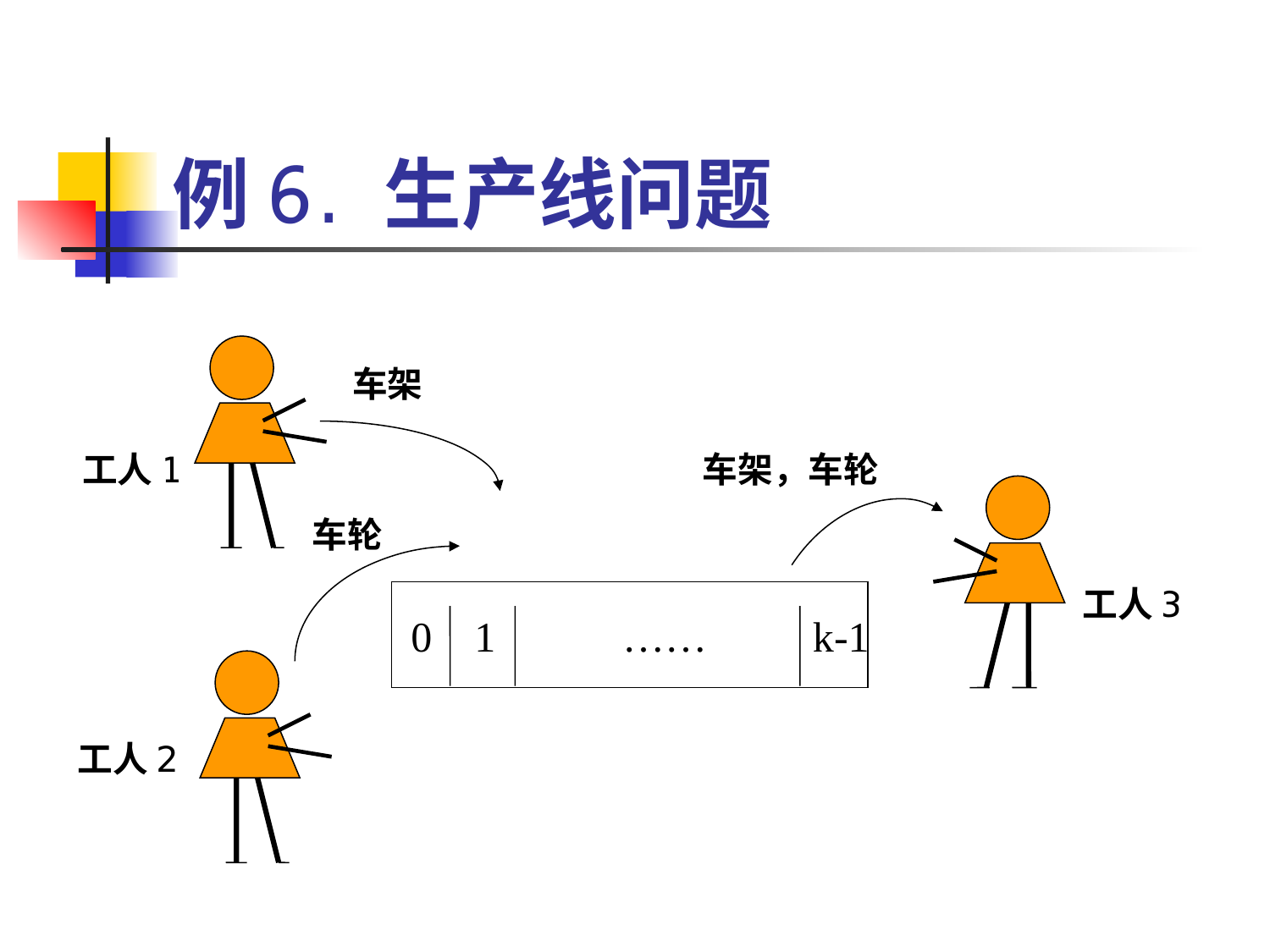

# 例6. 生产线问题

车架

工人1
车架，车轮

车轮

工人3
  0    1            ……          k-1

工人2